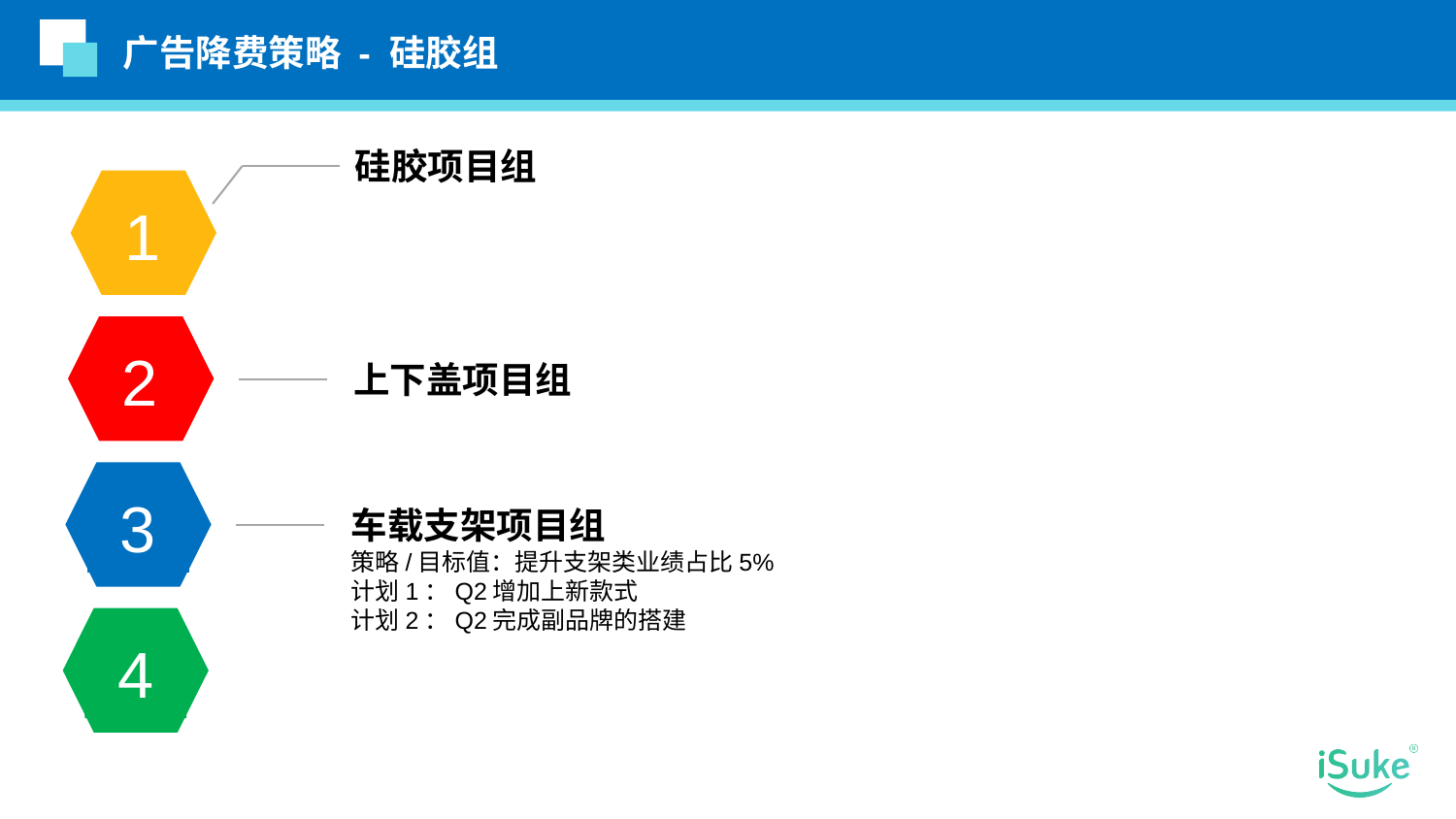

广告降费策略 - 硅胶组

硅胶项目组

1

2
上下盖项目组

3
车载支架项目组
策略/目标值：提升支架类业绩占比5%
计划1：Q2增加上新款式
计划2：Q2完成副品牌的搭建

4